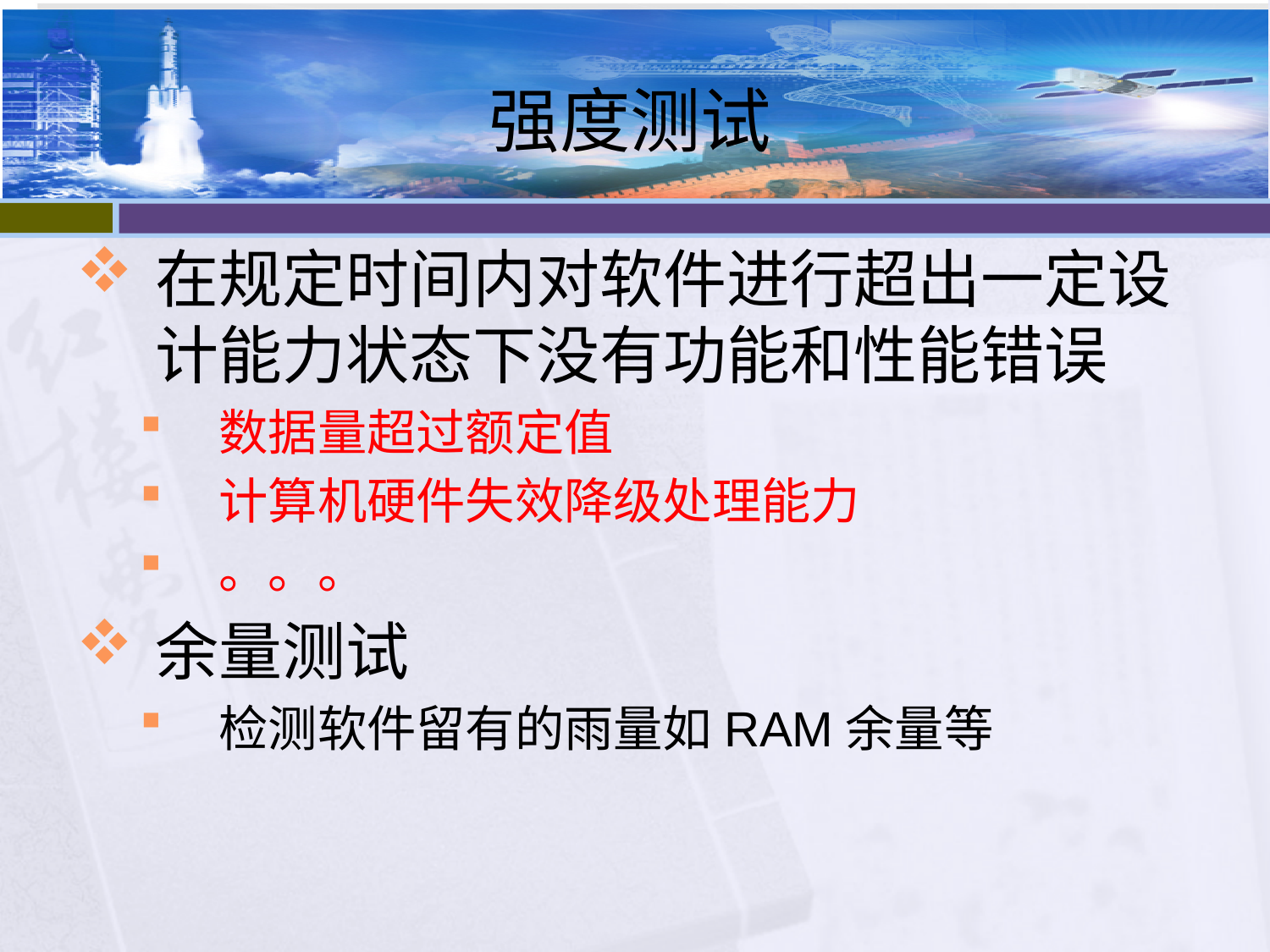

# 强度测试

在规定时间内对软件进行超出一定设计能力状态下没有功能和性能错误
数据量超过额定值
计算机硬件失效降级处理能力
。。。
余量测试
检测软件留有的雨量如RAM余量等